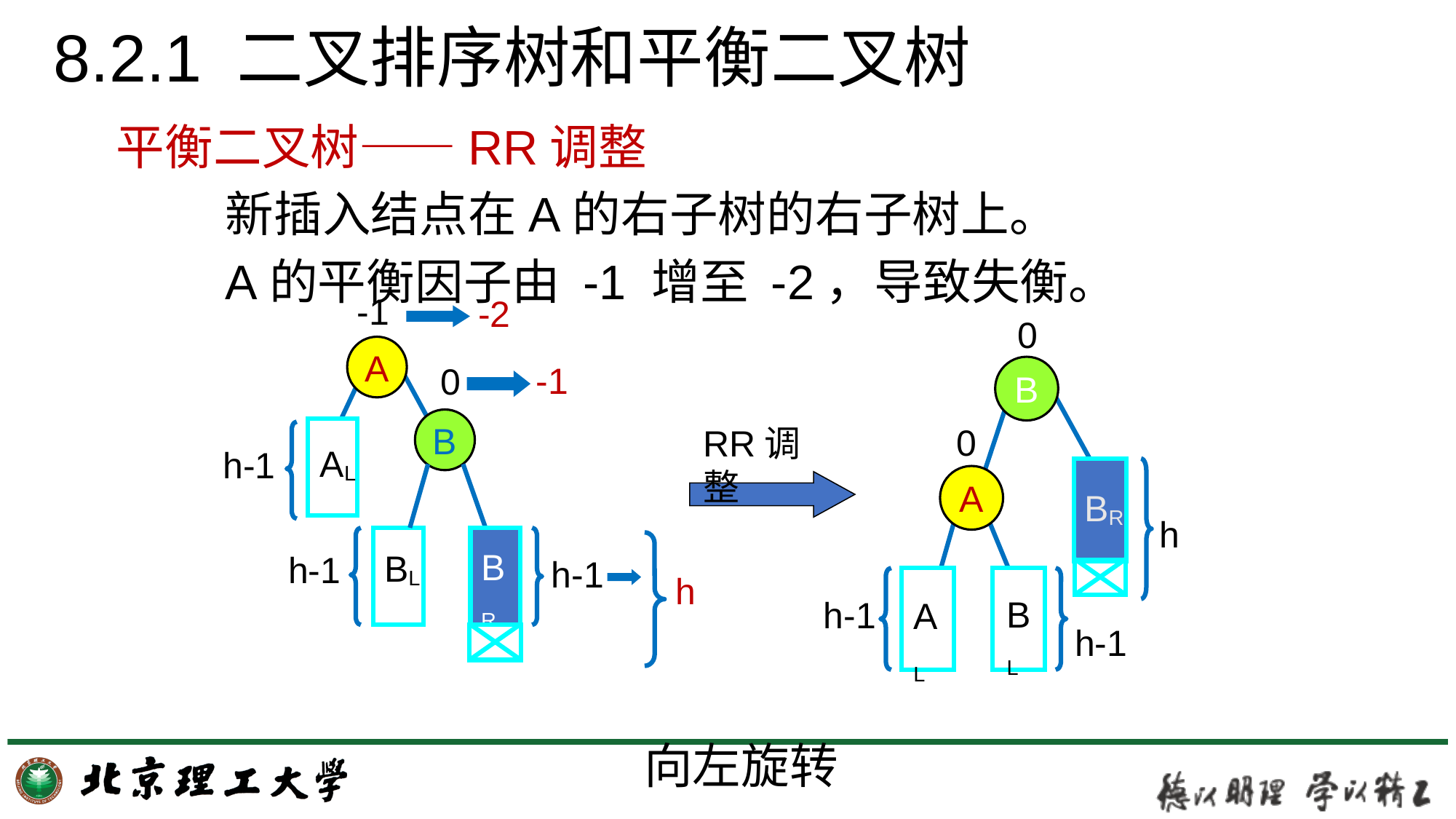

# 8.2.1 二叉排序树和平衡二叉树
平衡二叉树——RR调整
	新插入结点在A的右子树的右子树上。
	A的平衡因子由 -1 增至 -2，导致失衡。
-1
-2

0
A

B

AL
h-1

BR
BL
h-1
h-1
-1
0
B

A
BR

h

BL
h-1
AL
h-1

0
RR调整

h

向左旋转